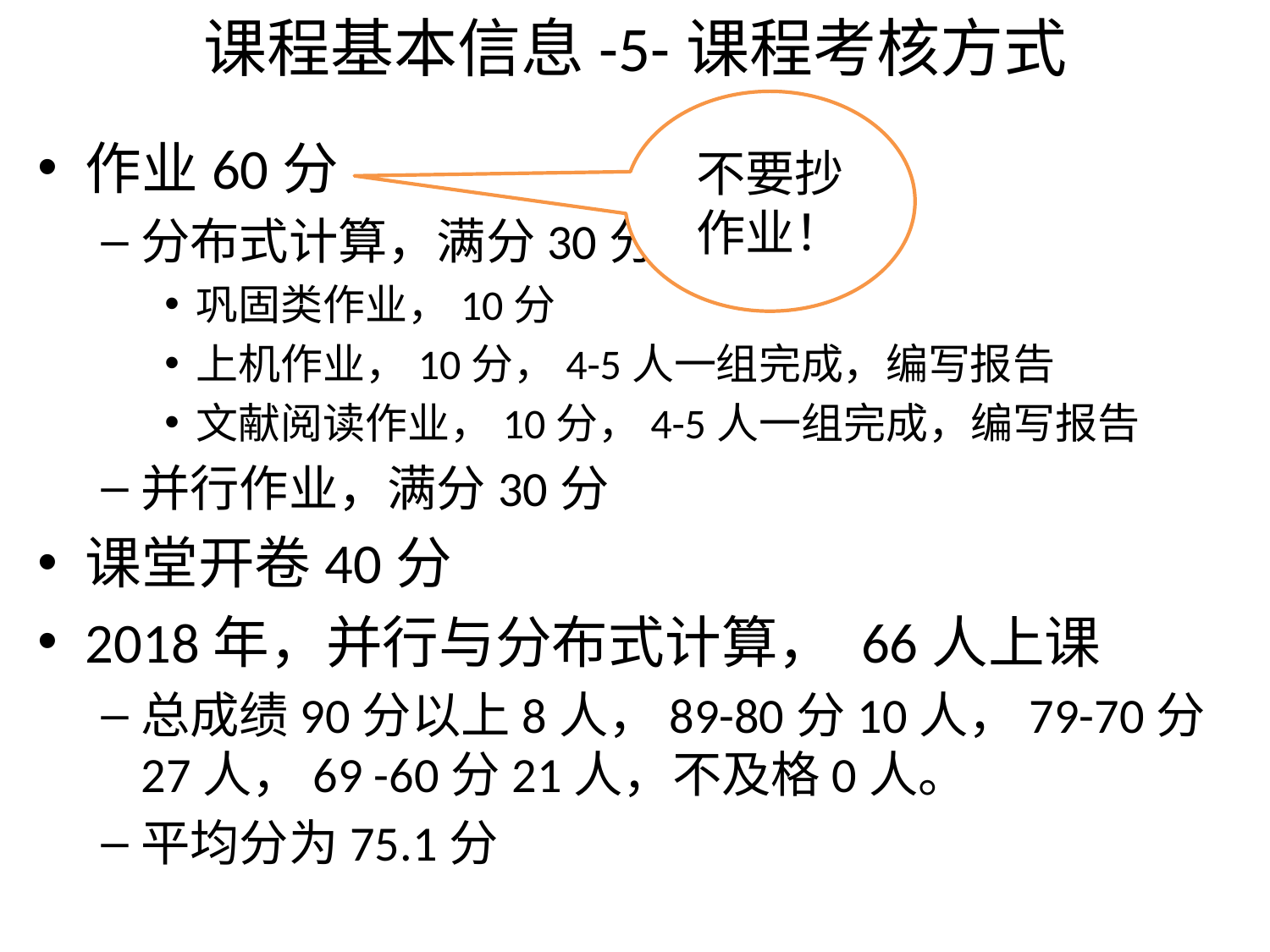

# 课程基本信息-5-课程考核方式
不要抄作业！
作业60分
分布式计算，满分30分
巩固类作业，10分
上机作业，10分，4-5人一组完成，编写报告
文献阅读作业，10分，4-5人一组完成，编写报告
并行作业，满分30分
课堂开卷40分
2018年，并行与分布式计算， 66人上课
总成绩90分以上8人，89-80分10人，79-70分27人，69 -60分21人，不及格0人。
平均分为75.1分